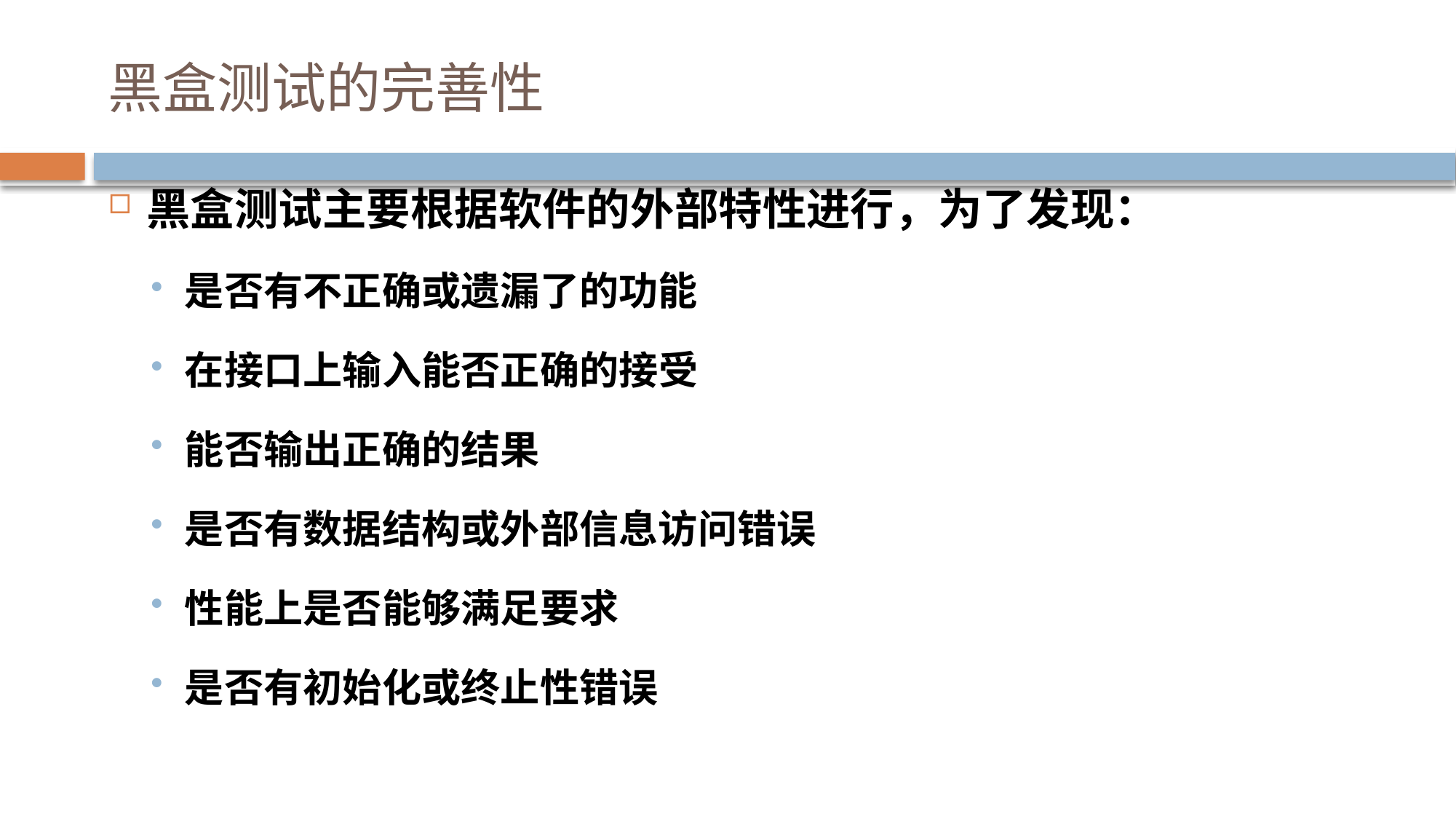

# 黑盒测试的完善性
黑盒测试主要根据软件的外部特性进行，为了发现：
是否有不正确或遗漏了的功能
在接口上输入能否正确的接受
能否输出正确的结果
是否有数据结构或外部信息访问错误
性能上是否能够满足要求
是否有初始化或终止性错误